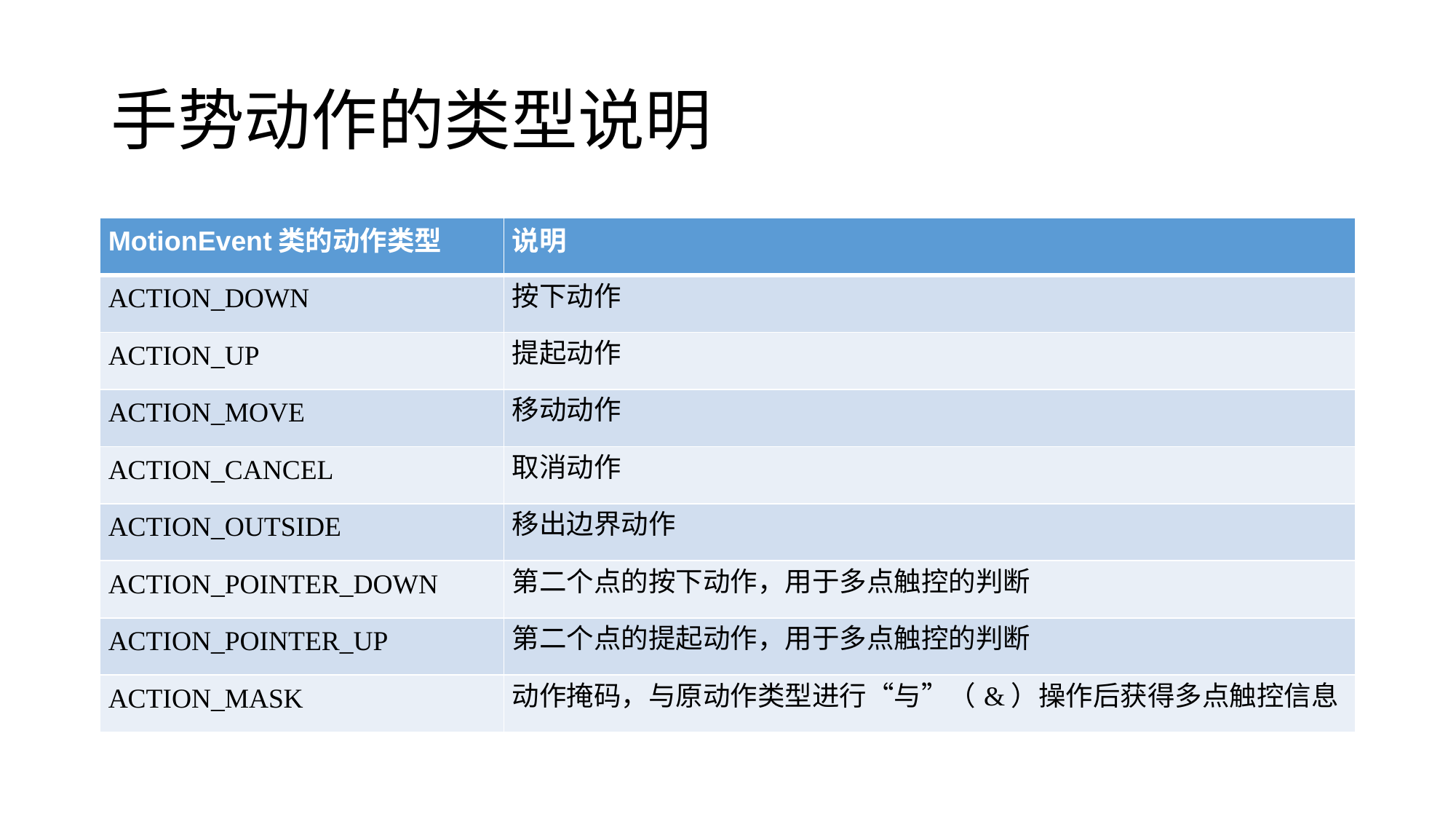

# 手势动作的类型说明
| MotionEvent类的动作类型 | 说明 |
| --- | --- |
| ACTION\_DOWN | 按下动作 |
| ACTION\_UP | 提起动作 |
| ACTION\_MOVE | 移动动作 |
| ACTION\_CANCEL | 取消动作 |
| ACTION\_OUTSIDE | 移出边界动作 |
| ACTION\_POINTER\_DOWN | 第二个点的按下动作，用于多点触控的判断 |
| ACTION\_POINTER\_UP | 第二个点的提起动作，用于多点触控的判断 |
| ACTION\_MASK | 动作掩码，与原动作类型进行“与”（&）操作后获得多点触控信息 |